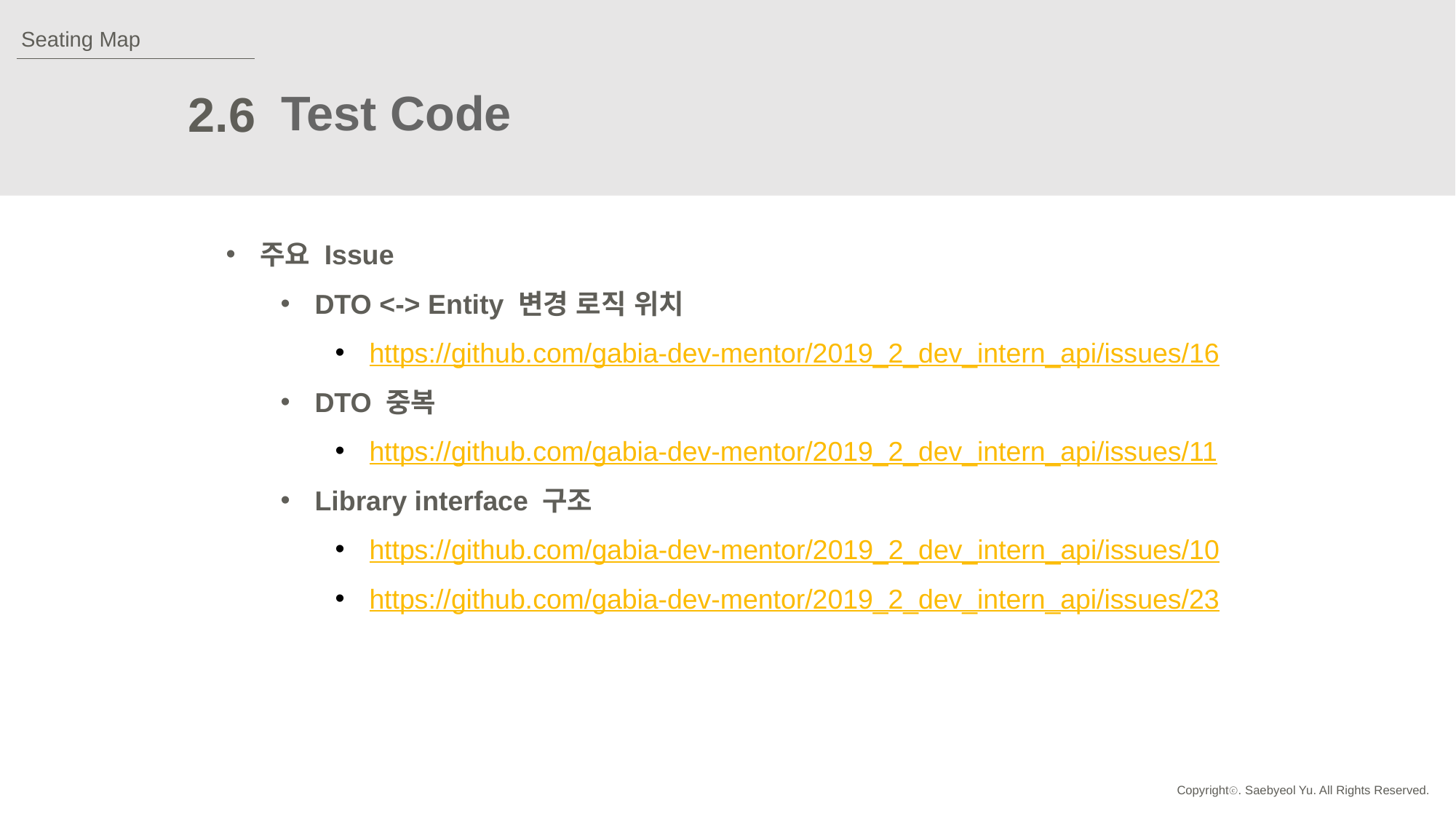

Seating Map
Test Code
2.6
주요 Issue
DTO <-> Entity 변경 로직 위치
https://github.com/gabia-dev-mentor/2019_2_dev_intern_api/issues/16
DTO 중복
https://github.com/gabia-dev-mentor/2019_2_dev_intern_api/issues/11
Library interface 구조
https://github.com/gabia-dev-mentor/2019_2_dev_intern_api/issues/10
https://github.com/gabia-dev-mentor/2019_2_dev_intern_api/issues/23